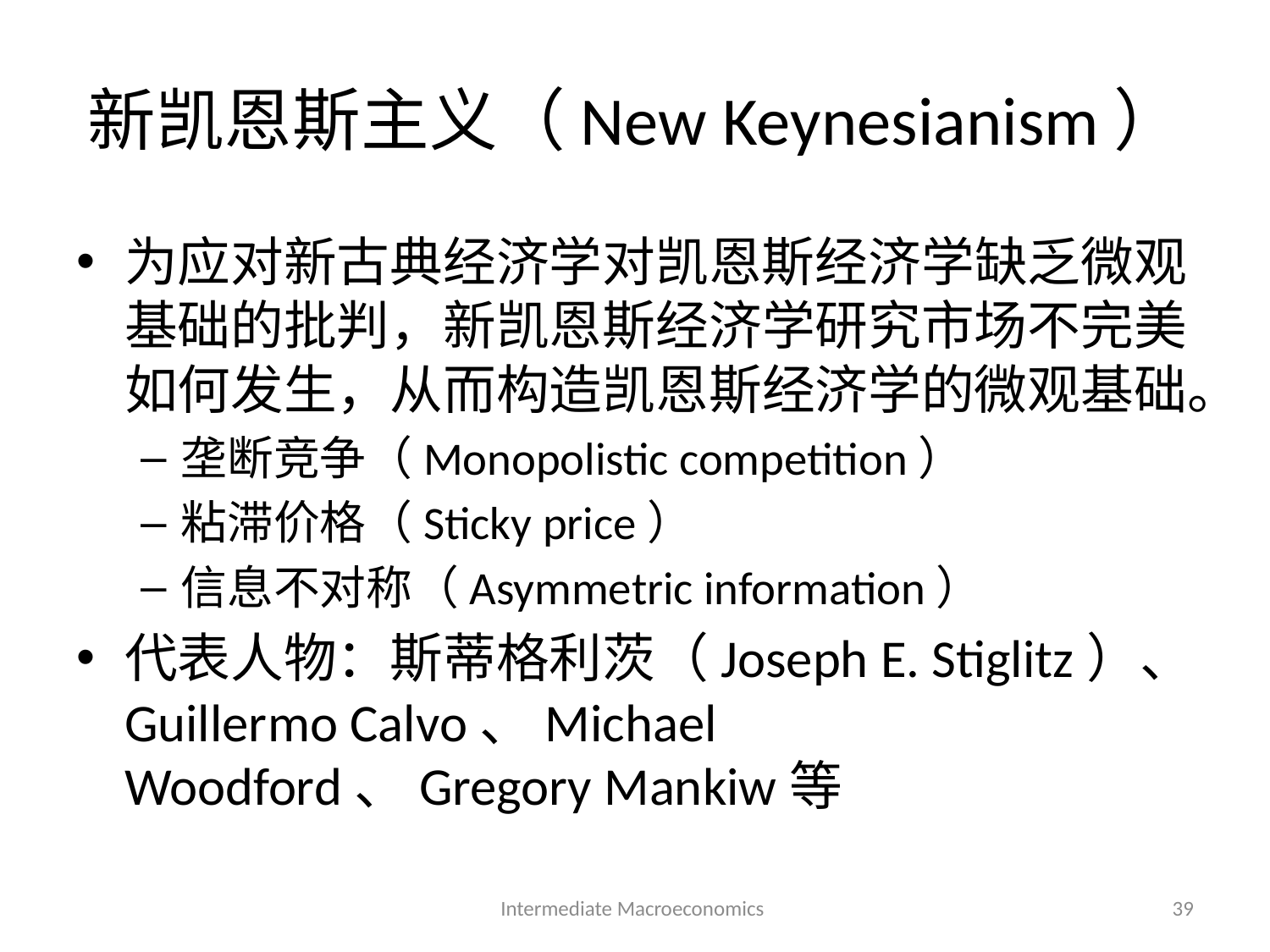

# 新凯恩斯主义（New Keynesianism）
为应对新古典经济学对凯恩斯经济学缺乏微观基础的批判，新凯恩斯经济学研究市场不完美如何发生，从而构造凯恩斯经济学的微观基础。
垄断竞争（Monopolistic competition）
粘滞价格（Sticky price）
信息不对称（Asymmetric information）
代表人物：斯蒂格利茨（Joseph E. Stiglitz）、Guillermo Calvo、Michael Woodford、Gregory Mankiw等

Intermediate Macroeconomics
39